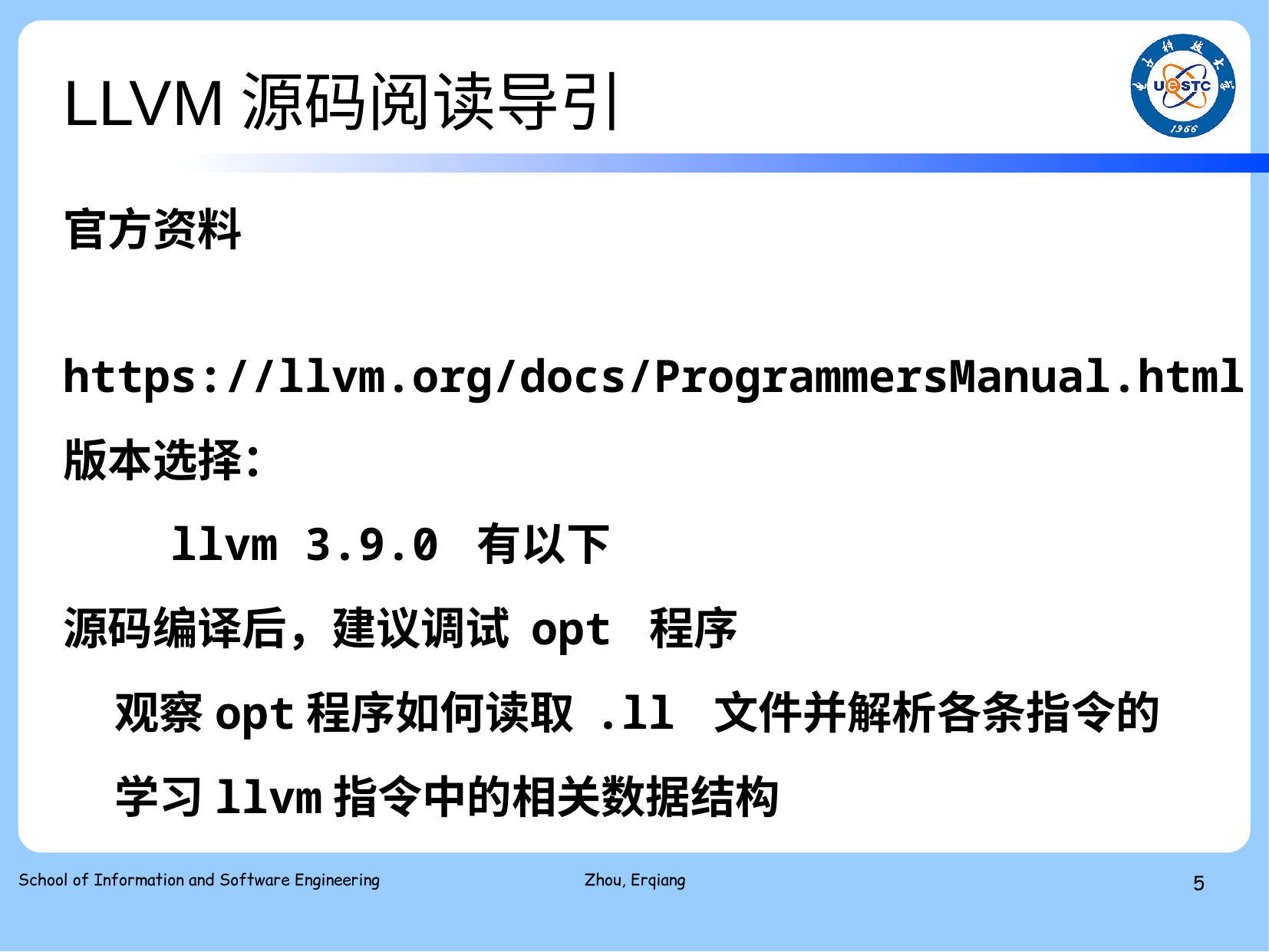

# LLVM源码阅读导引
官方资料
    https://llvm.org/docs/ProgrammersManual.html
版本选择：
    llvm 3.9.0 有以下
源码编译后，建议调试 opt 程序
    观察opt程序如何读取 .ll 文件并解析各条指令的
    学习llvm指令中的相关数据结构
School of Information and Software Engineering
Zhou, Erqiang
5